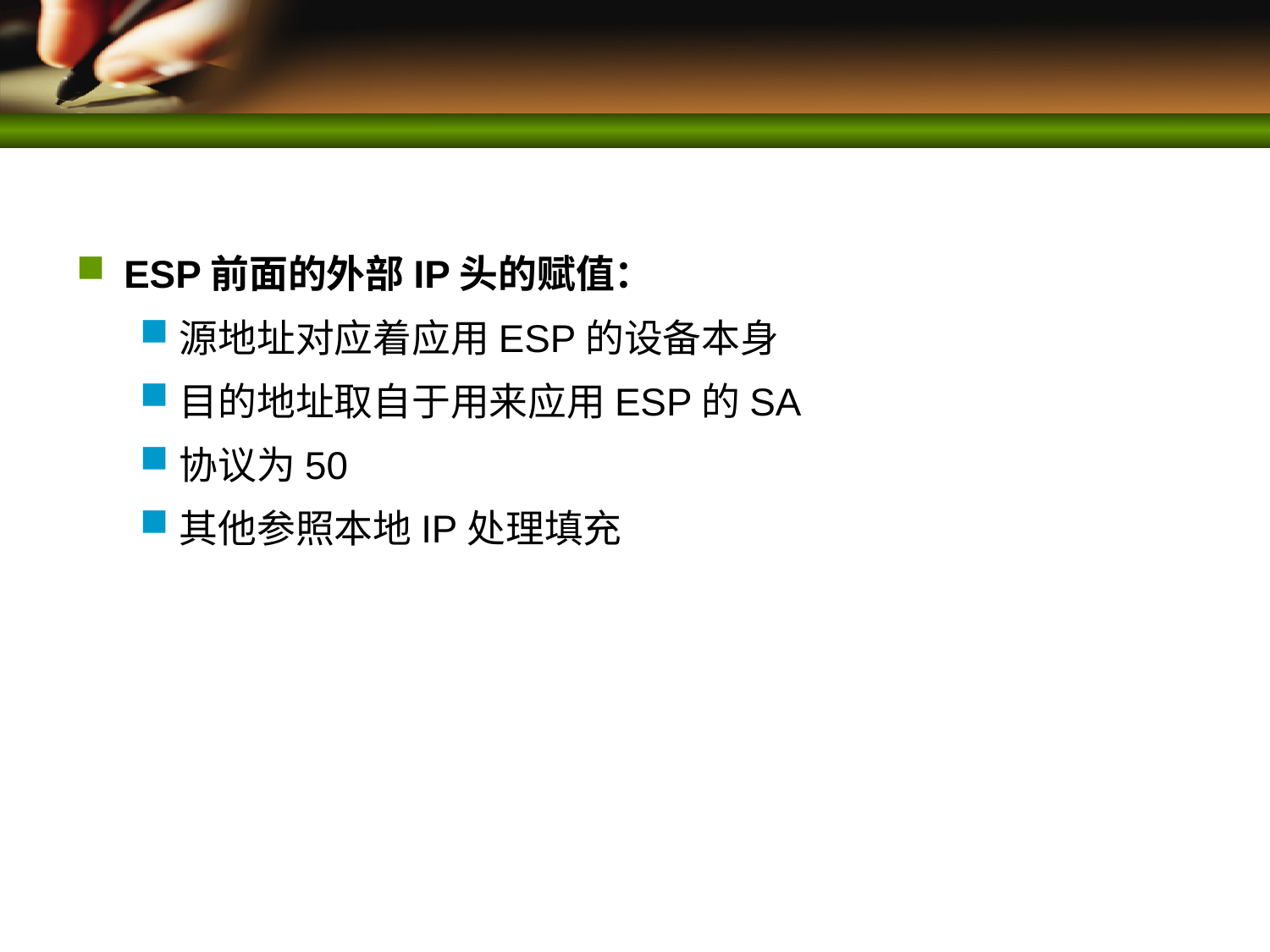

#

ESP前面的外部IP头的赋值：
源地址对应着应用ESP的设备本身
目的地址取自于用来应用ESP的SA
协议为50
其他参照本地IP处理填充